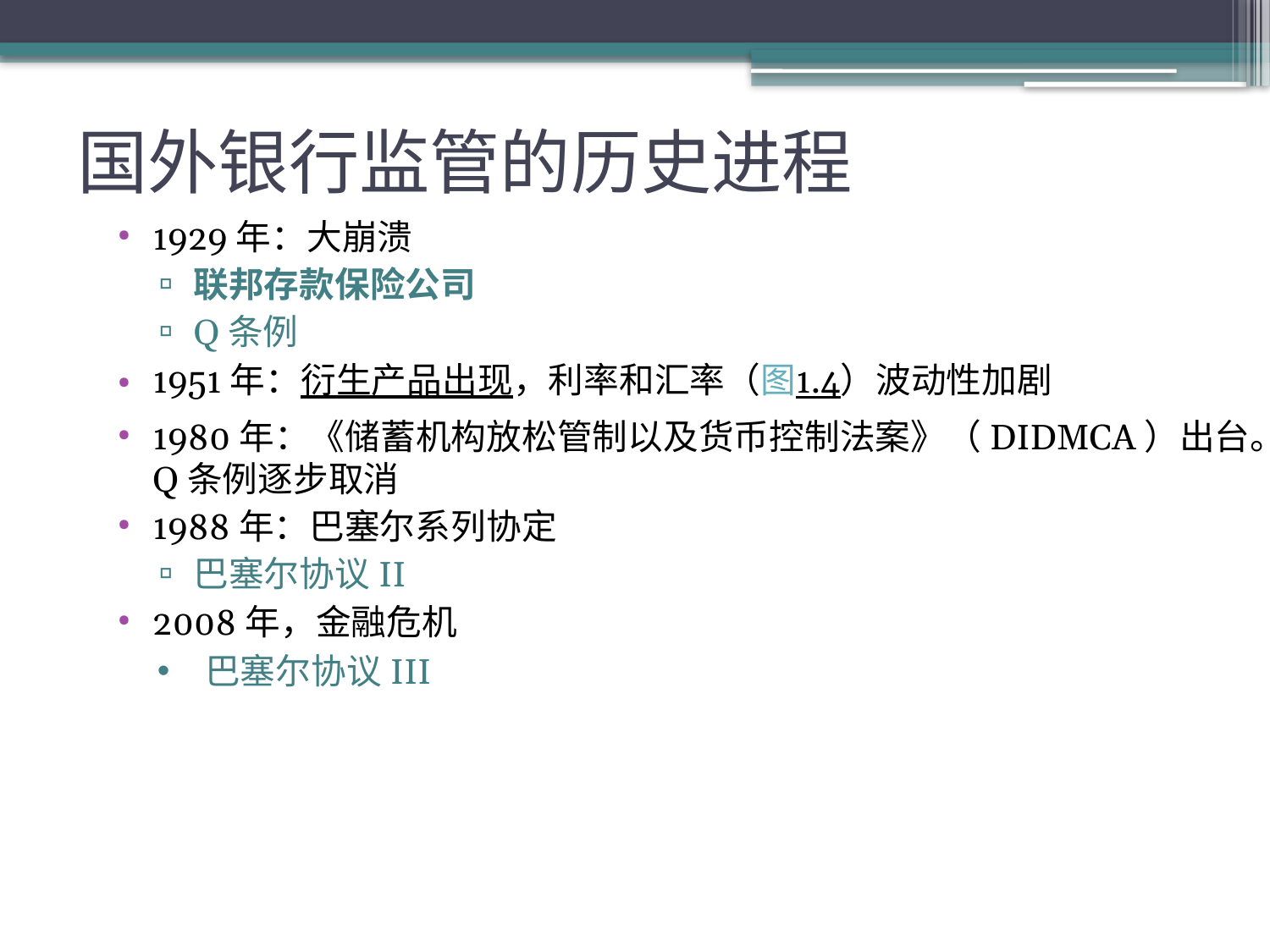

# 国外银行监管的历史进程
1929年：大崩溃
联邦存款保险公司
Q条例
1951年：衍生产品出现，利率和汇率（图1.4）波动性加剧
1980年：《储蓄机构放松管制以及货币控制法案》（DIDMCA）出台。Q条例逐步取消
1988年：巴塞尔系列协定
巴塞尔协议II
2008年，金融危机
巴塞尔协议III